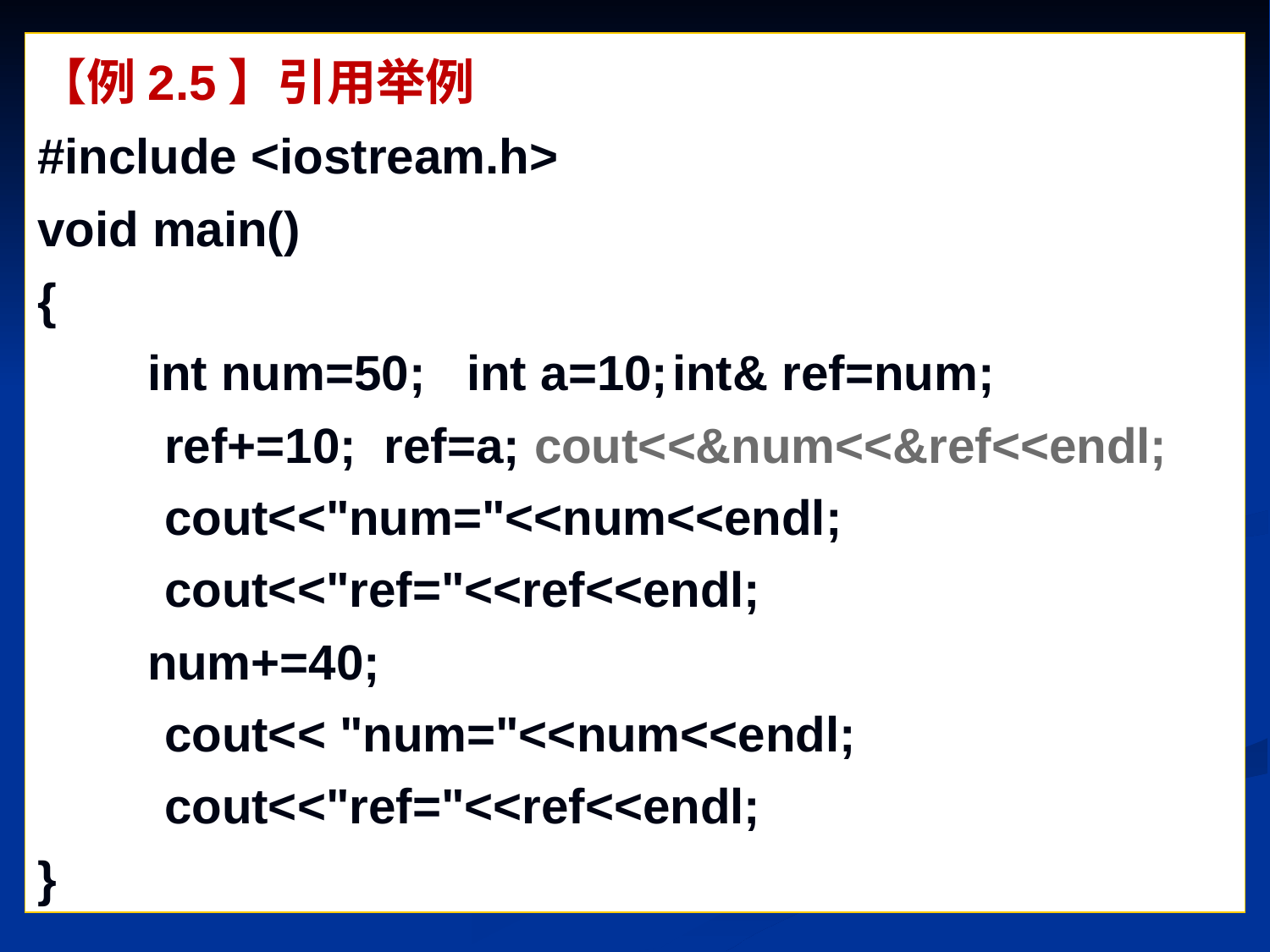

【例2.5】引用举例
#include <iostream.h>
void main()
{
        int num=50;   int a=10;	int& ref=num;
	ref+=10;  ref=a; cout<<&num<<&ref<<endl;
	cout<<"num="<<num<<endl;
	cout<<"ref="<<ref<<endl;
        num+=40;
	cout<< "num="<<num<<endl;
	cout<<"ref="<<ref<<endl;
}